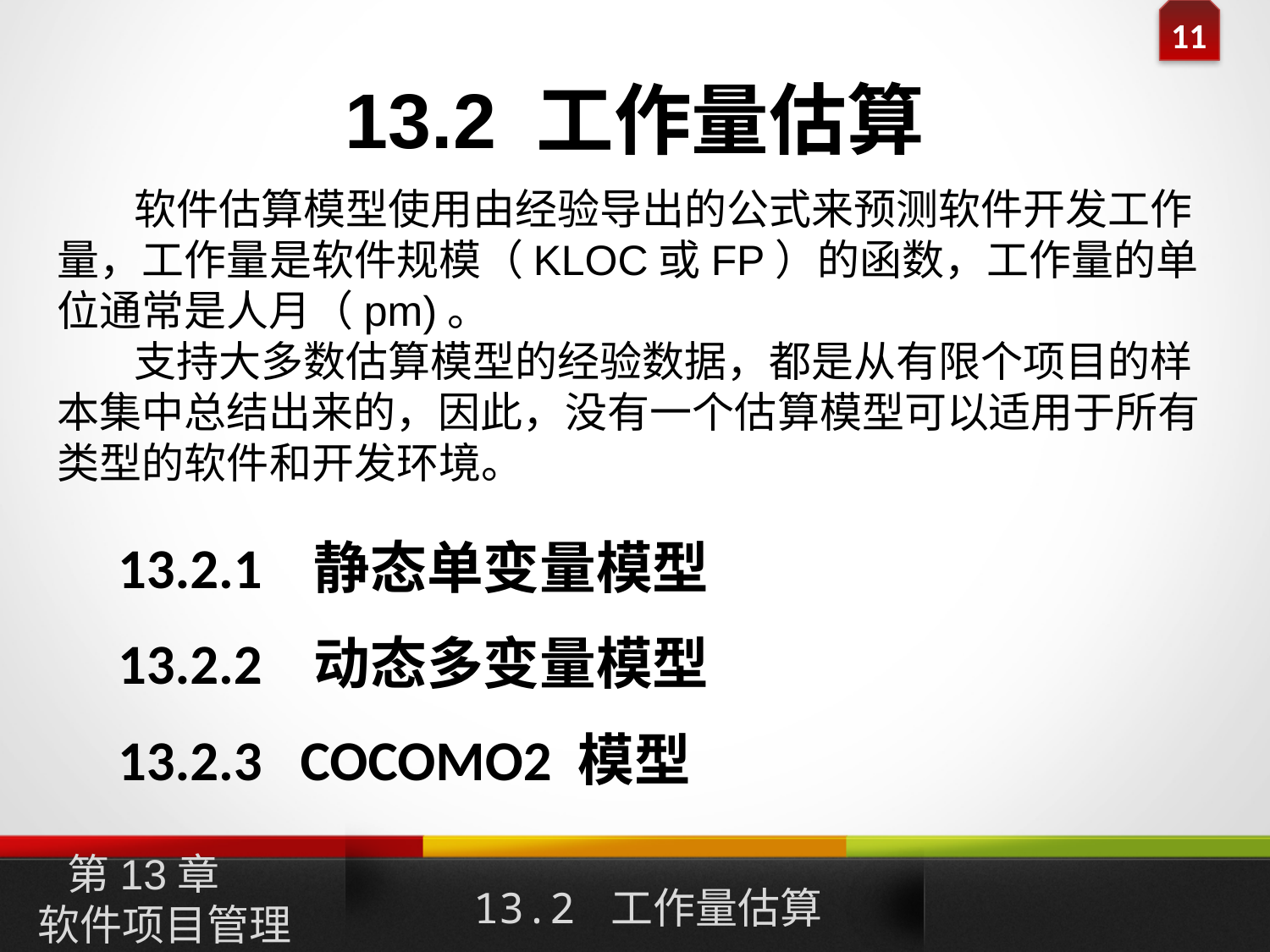

# 13.2 工作量估算
       软件估算模型使用由经验导出的公式来预测软件开发工作量，工作量是软件规模（KLOC或FP）的函数，工作量的单位通常是人月（pm)。
       支持大多数估算模型的经验数据，都是从有限个项目的样本集中总结出来的，因此，没有一个估算模型可以适用于所有类型的软件和开发环境。

13.2.1   静态单变量模型
13.2.2   动态多变量模型
13.2.3   COCOMO2 模型

第13章
软件项目管理
13.2 工作量估算